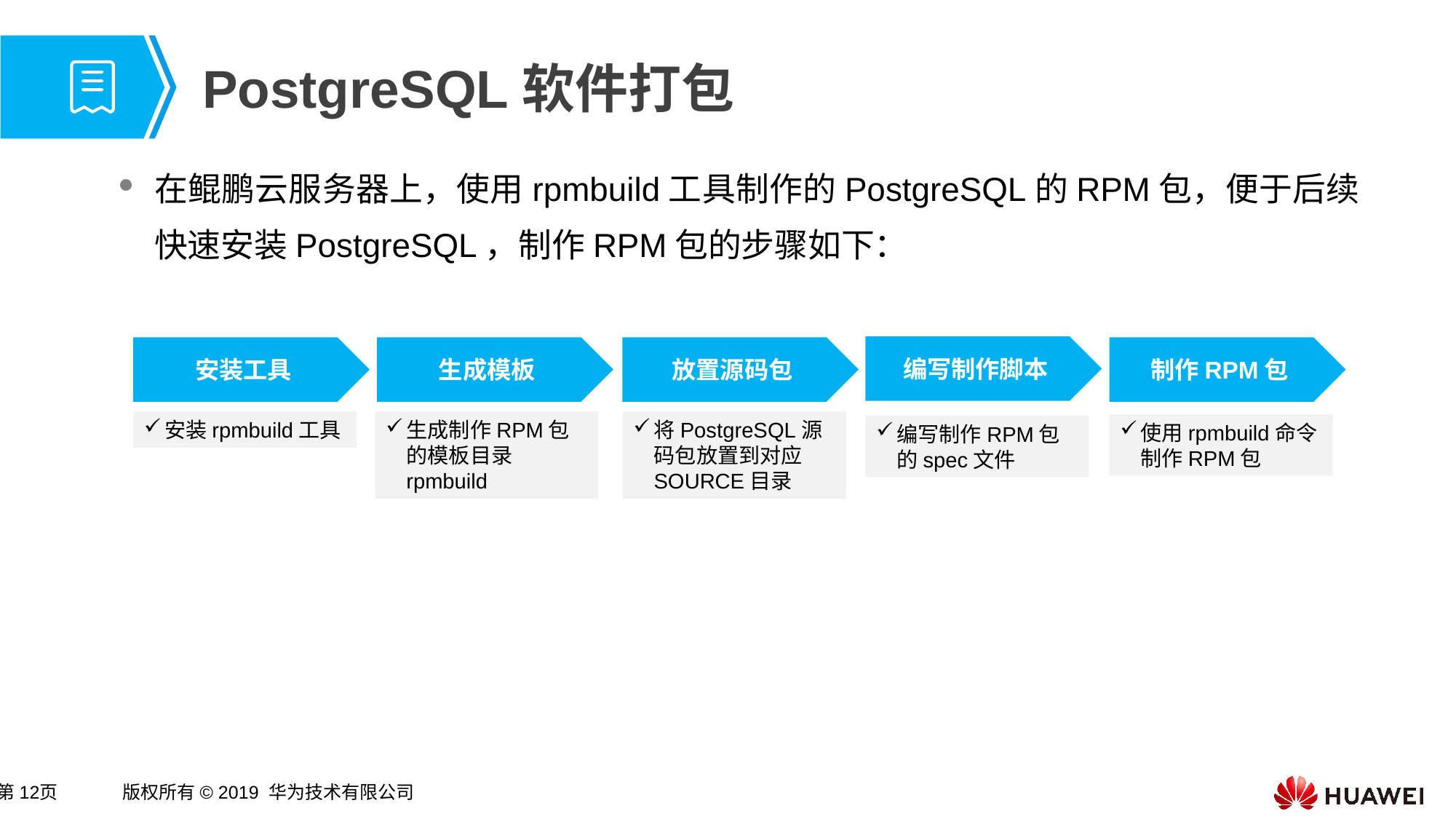

# PostgreSQL软件打包
在鲲鹏云服务器上，使用rpmbuild工具制作的PostgreSQL的RPM包，便于后续快速安装PostgreSQL，制作RPM包的步骤如下：
编写制作脚本
安装工具
生成模板
放置源码包
制作RPM包
将PostgreSQL源码包放置到对应SOURCE目录
安装rpmbuild工具
生成制作RPM包的模板目录rpmbuild
使用rpmbuild命令制作RPM包
编写制作RPM包的spec文件